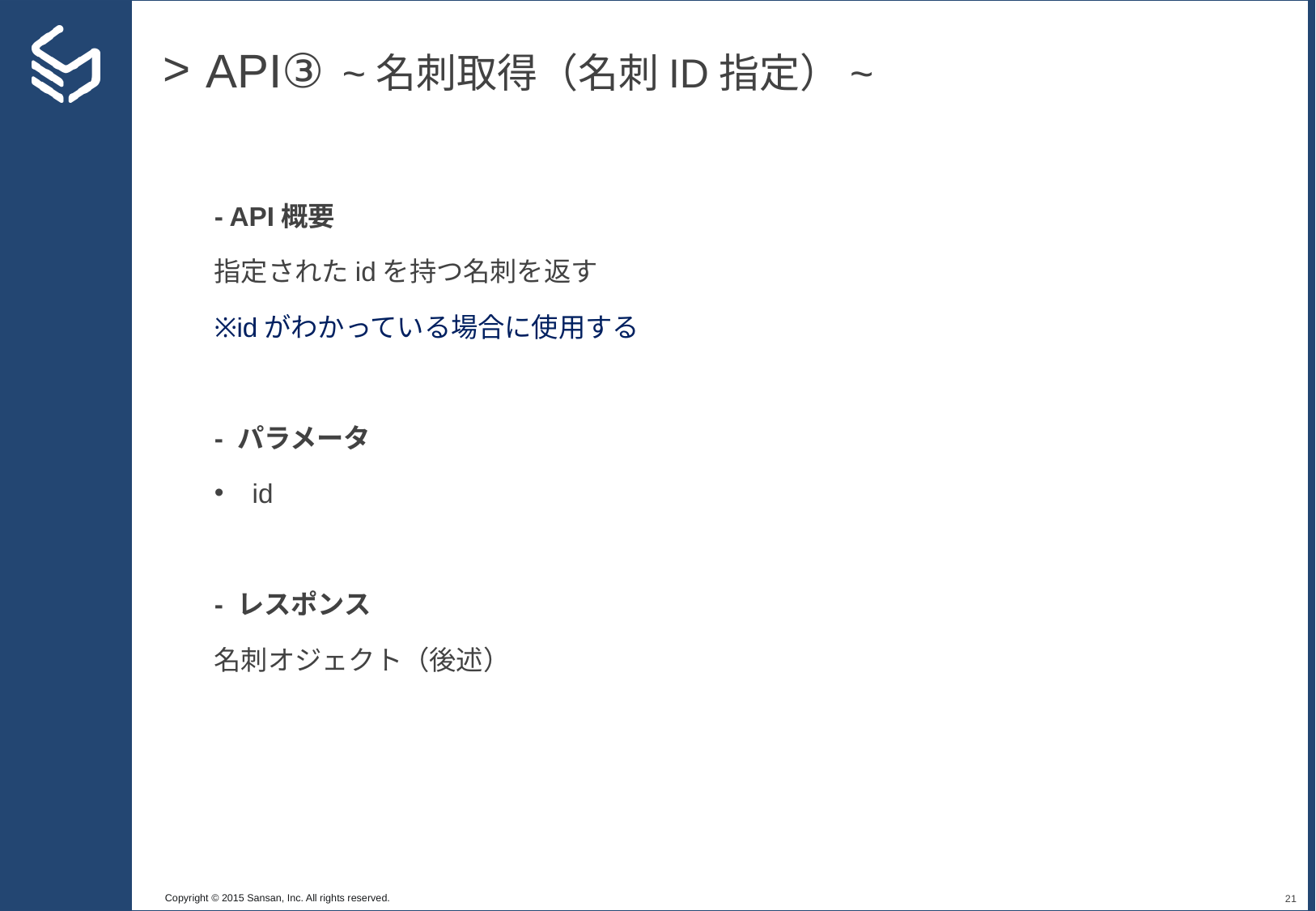

# API③ ~名刺取得（名刺ID指定）~
- API概要
指定されたidを持つ名刺を返す
※idがわかっている場合に使用する

- パラメータ
id

- レスポンス
名刺オジェクト（後述）
21